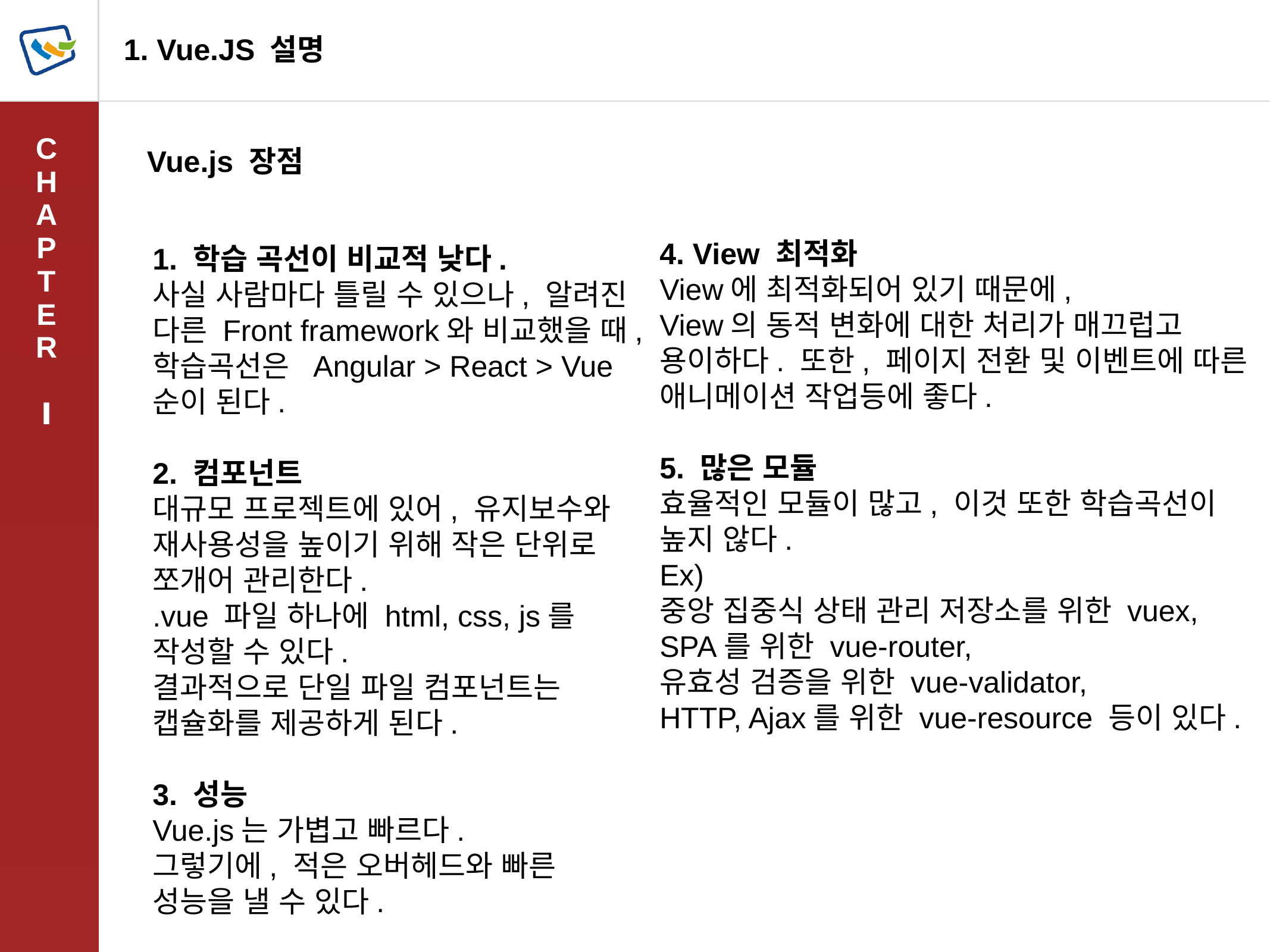

Vue.js 장점
4. View 최적화
View에 최적화되어 있기 때문에,
View의 동적 변화에 대한 처리가 매끄럽고 용이하다. 또한, 페이지 전환 및 이벤트에 따른 애니메이션 작업등에 좋다.
5. 많은 모듈
효율적인 모듈이 많고, 이것 또한 학습곡선이 높지 않다.
Ex)
중앙 집중식 상태 관리 저장소를 위한 vuex,
SPA를 위한 vue-router,
유효성 검증을 위한 vue-validator,
HTTP, Ajax를 위한 vue-resource 등이 있다.

1. 학습 곡선이 비교적 낮다.
사실 사람마다 틀릴 수 있으나, 알려진 다른 Front framework와 비교했을 때, 학습곡선은  Angular > React > Vue 순이 된다.

2. 컴포넌트
대규모 프로젝트에 있어, 유지보수와 재사용성을 높이기 위해 작은 단위로 쪼개어 관리한다.
.vue 파일 하나에 html, css, js를 작성할 수 있다.
결과적으로 단일 파일 컴포넌트는 캡슐화를 제공하게 된다.

3. 성능
Vue.js는 가볍고 빠르다.
그렇기에, 적은 오버헤드와 빠른 성능을 낼 수 있다.